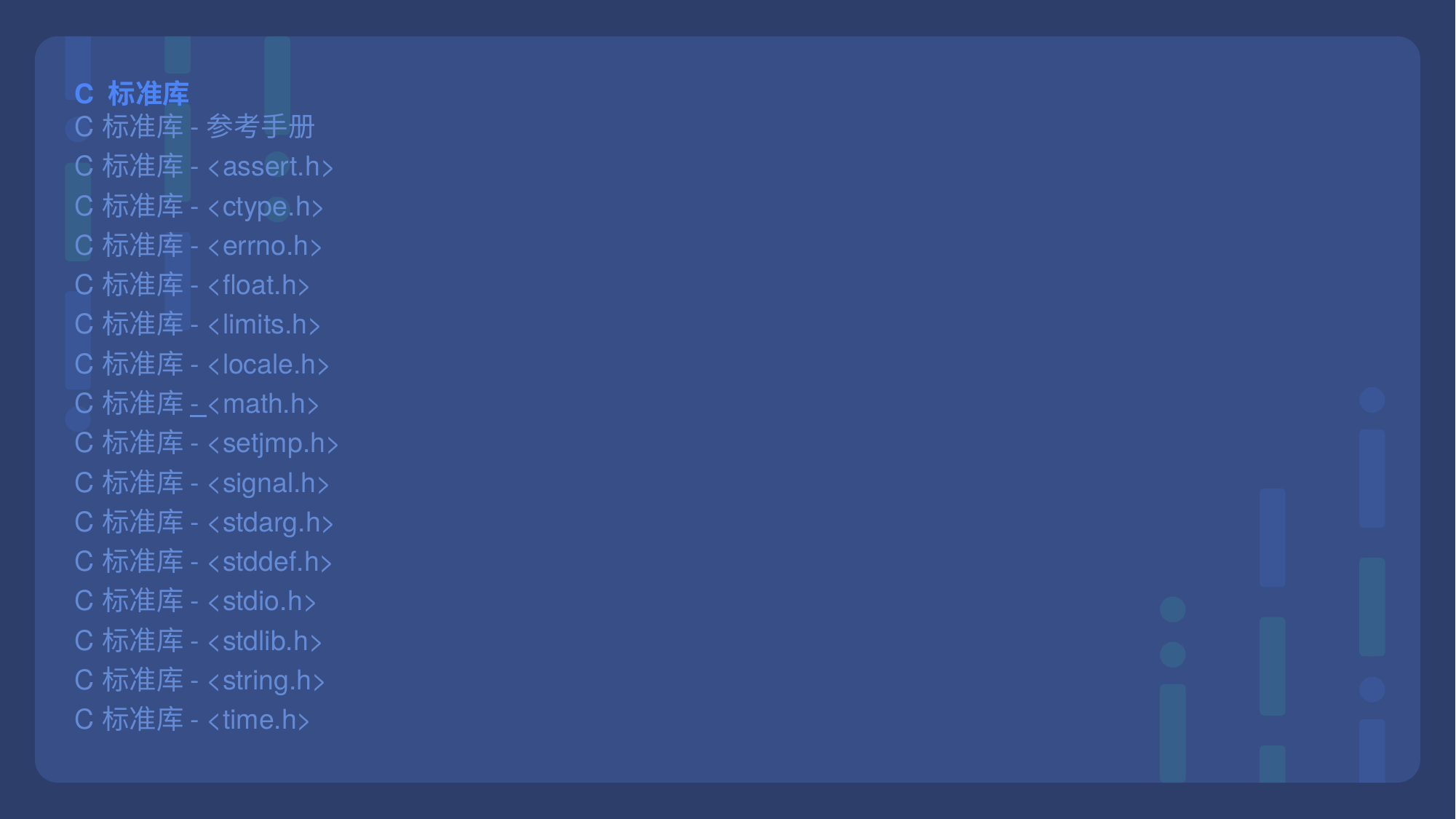

C 标准库
C 标准库 - 参考手册
C 标准库 - <assert.h>
C 标准库 - <ctype.h>
C 标准库 - <errno.h>
C 标准库 - <float.h>
C 标准库 - <limits.h>
C 标准库 - <locale.h>
C 标准库 - <math.h>
C 标准库 - <setjmp.h>
C 标准库 - <signal.h>
C 标准库 - <stdarg.h>
C 标准库 - <stddef.h>
C 标准库 - <stdio.h>
C 标准库 - <stdlib.h>
C 标准库 - <string.h>
C 标准库 - <time.h>